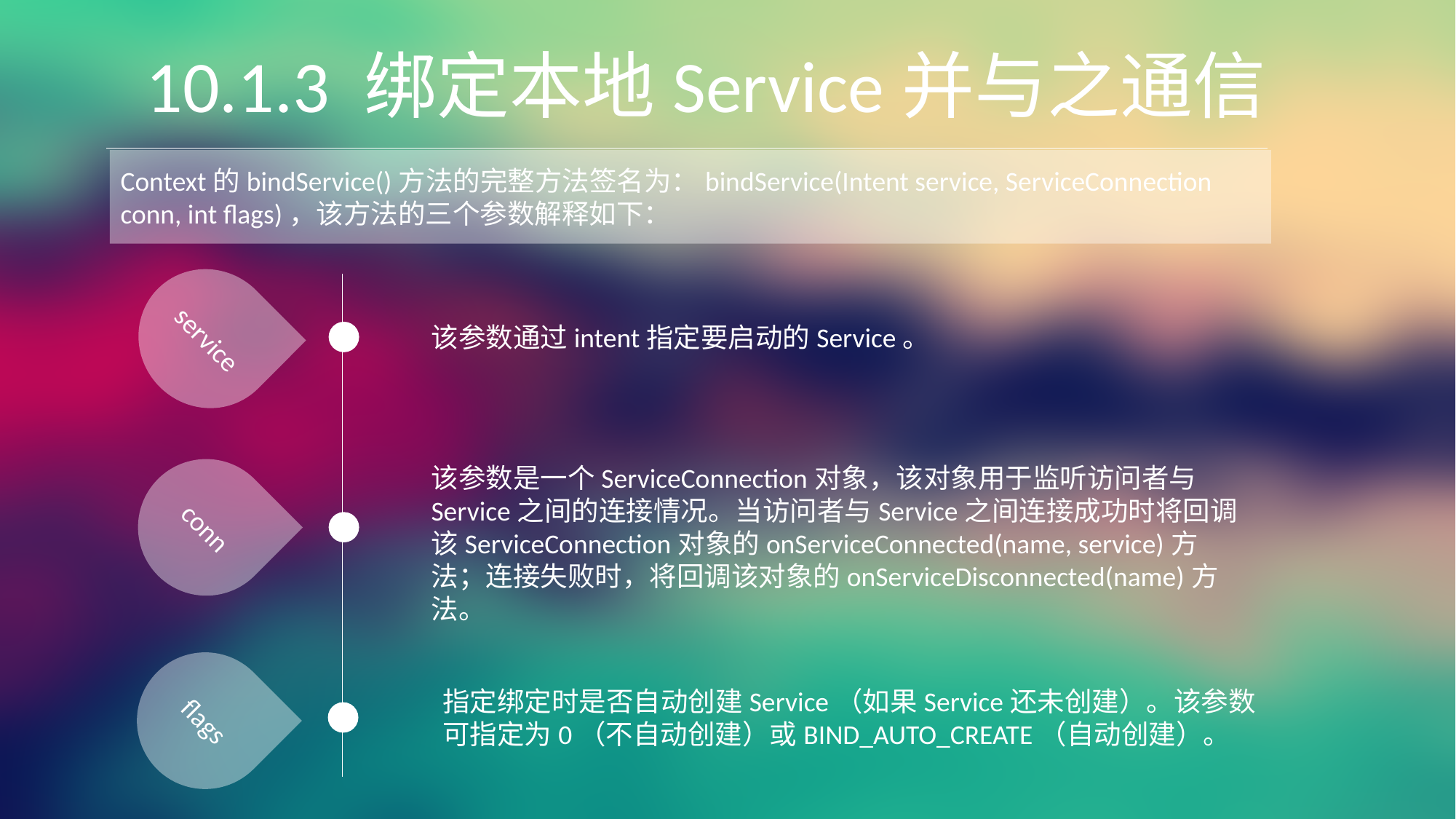

10.1.3 绑定本地Service并与之通信
Context的bindService()方法的完整方法签名为：bindService(Intent service, ServiceConnection conn, int flags)，该方法的三个参数解释如下：
service

conn
flags
该参数通过intent指定要启动的Service。
该参数是一个ServiceConnection对象，该对象用于监听访问者与Service之间的连接情况。当访问者与Service之间连接成功时将回调该ServiceConnection对象的onServiceConnected(name, service)方法；连接失败时，将回调该对象的onServiceDisconnected(name)方法。
指定绑定时是否自动创建Service（如果Service还未创建）。该参数可指定为0（不自动创建）或BIND_AUTO_CREATE（自动创建）。